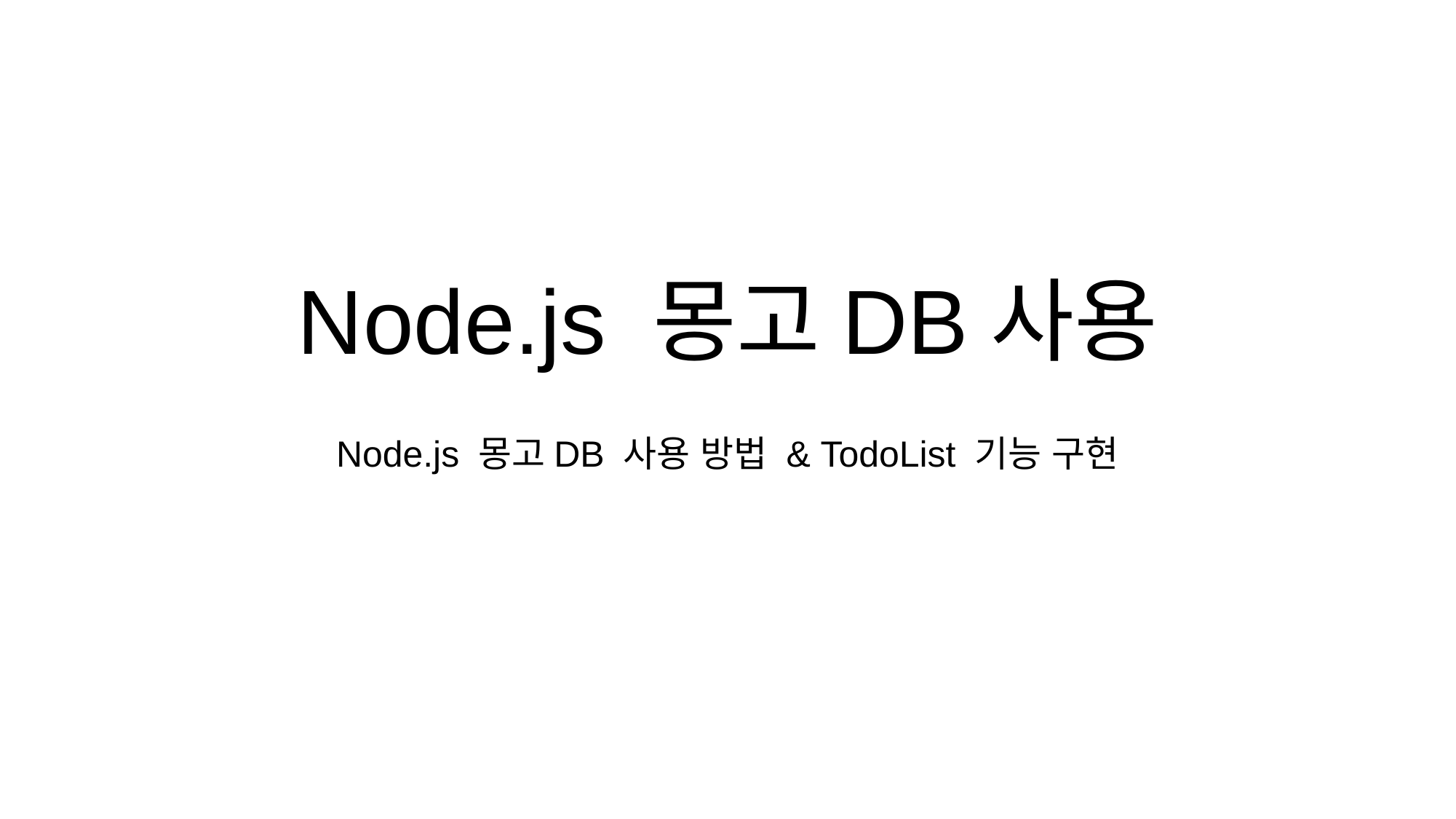

# Node.js 몽고DB사용
Node.js 몽고DB 사용 방법 & TodoList 기능 구현